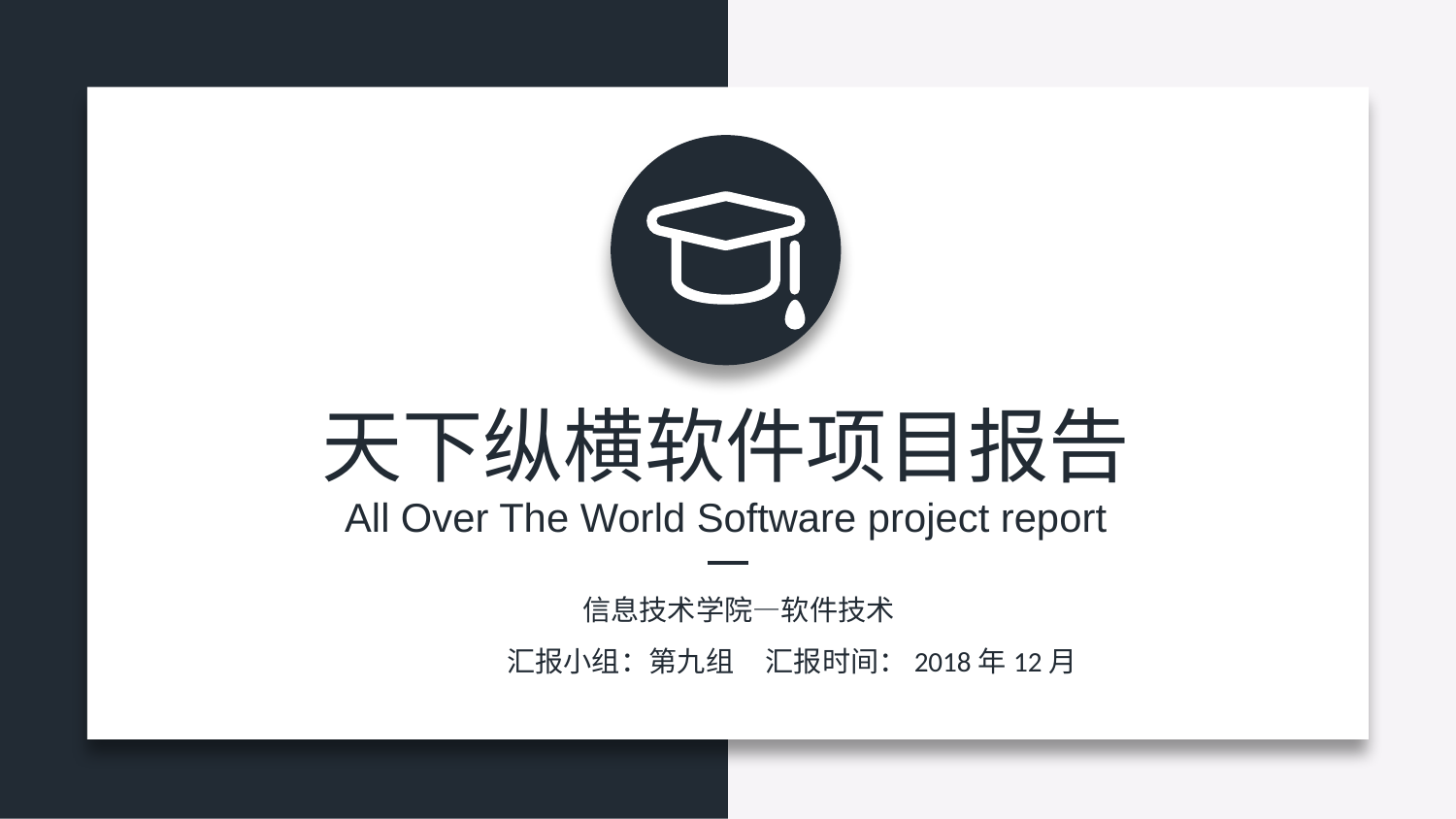

天下纵横软件项目报告
All Over The World Software project report
信息技术学院—软件技术
汇报小组：第九组     汇报时间：2018年12月